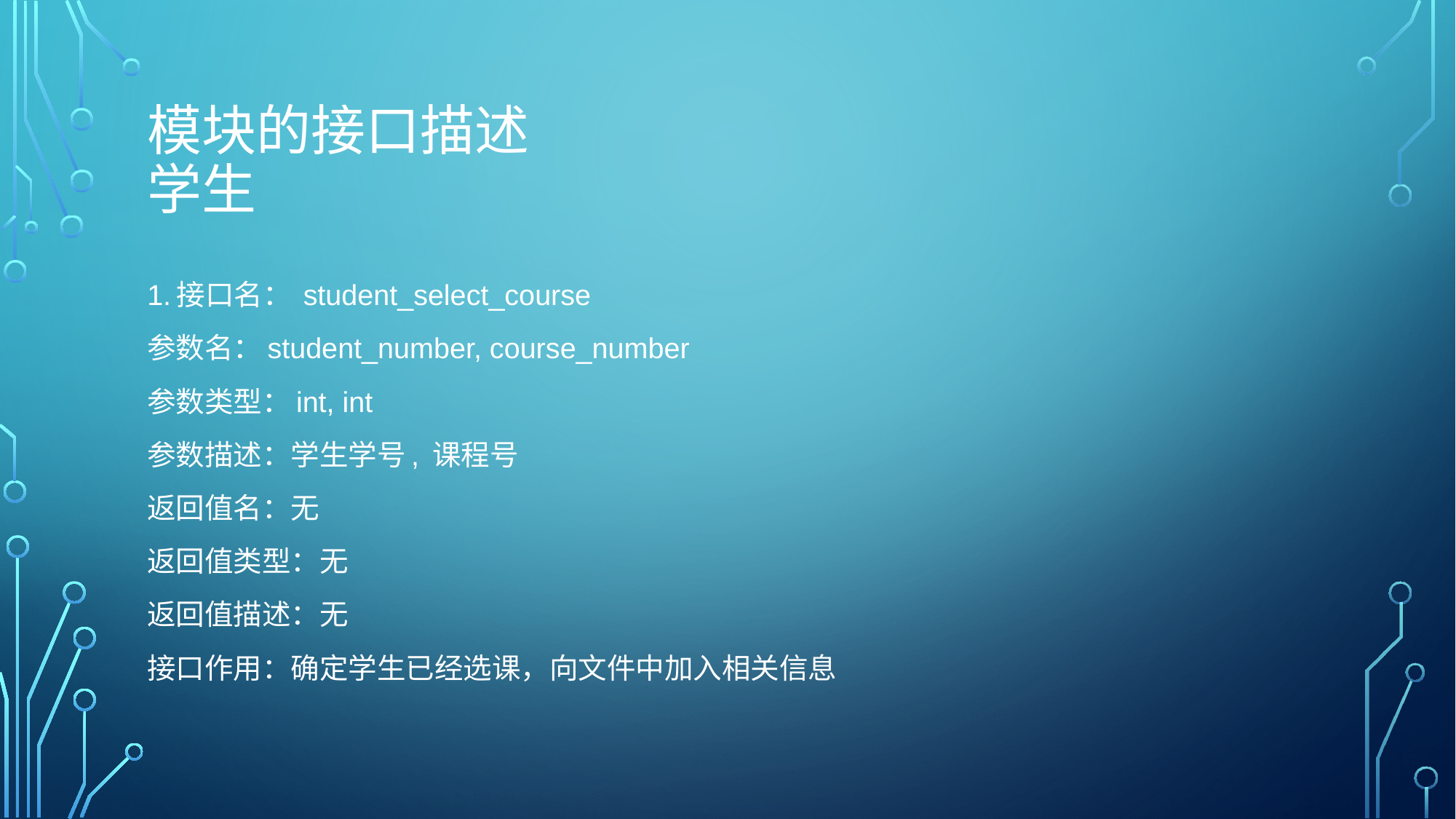

# 模块的接口描述 学生

1.接口名： student_select_course
参数名：student_number, course_number
参数类型：int, int
参数描述：学生学号, 课程号
返回值名：无
返回值类型：无
返回值描述：无
接口作用：确定学生已经选课，向文件中加入相关信息